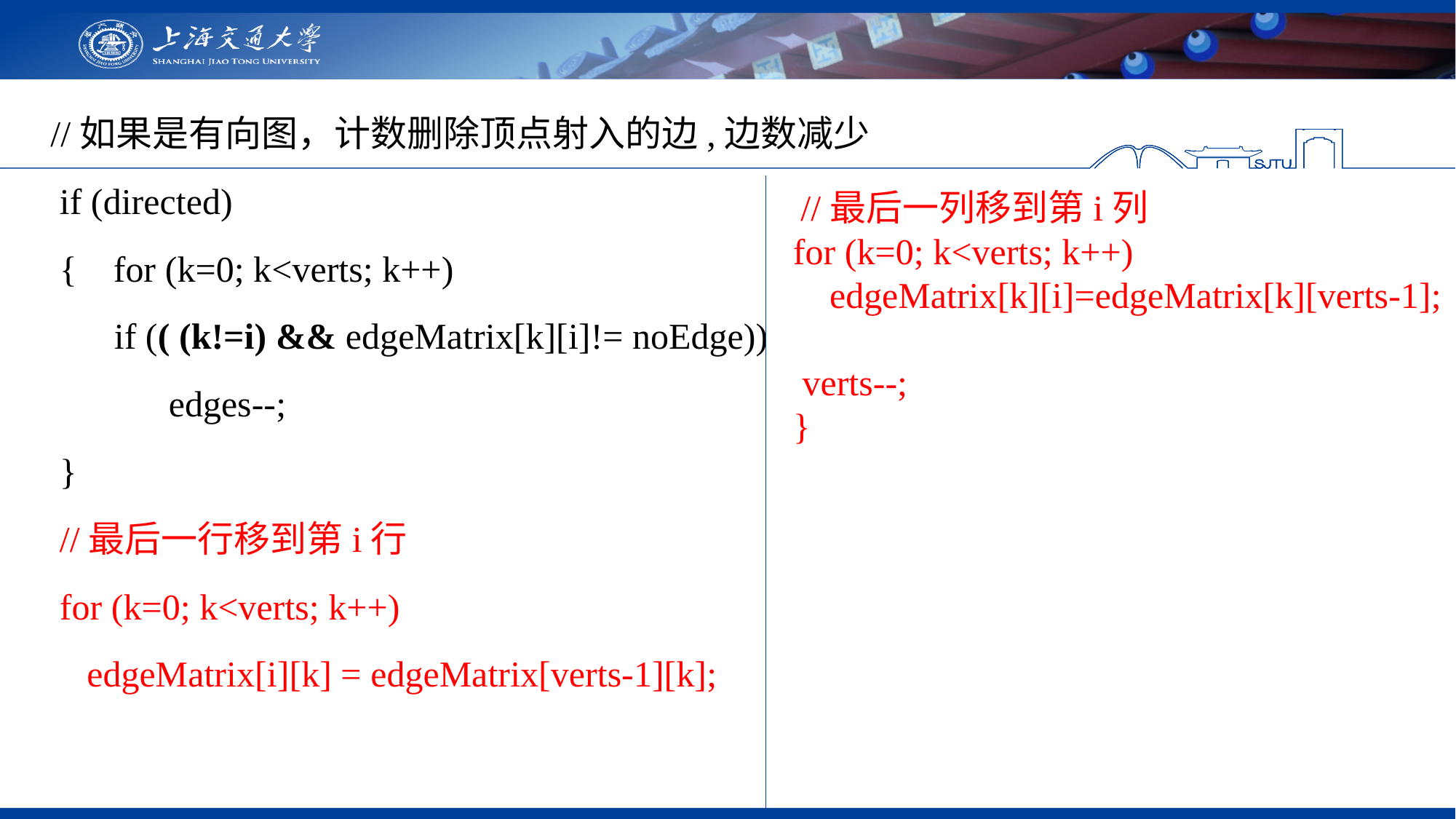

//如果是有向图，计数删除顶点射入的边,边数减少
    if (directed)
    {    for (k=0; k<verts; k++)
          if (( (k!=i) && edgeMatrix[k][i]!= noEdge))
                edges--;
    }
    //最后一行移到第i行
    for (k=0; k<verts; k++)
       edgeMatrix[i][k] = edgeMatrix[verts-1][k];

 //最后一列移到第i列
for (k=0; k<verts; k++)
    edgeMatrix[k][i]=edgeMatrix[k][verts-1];

 verts--;
}